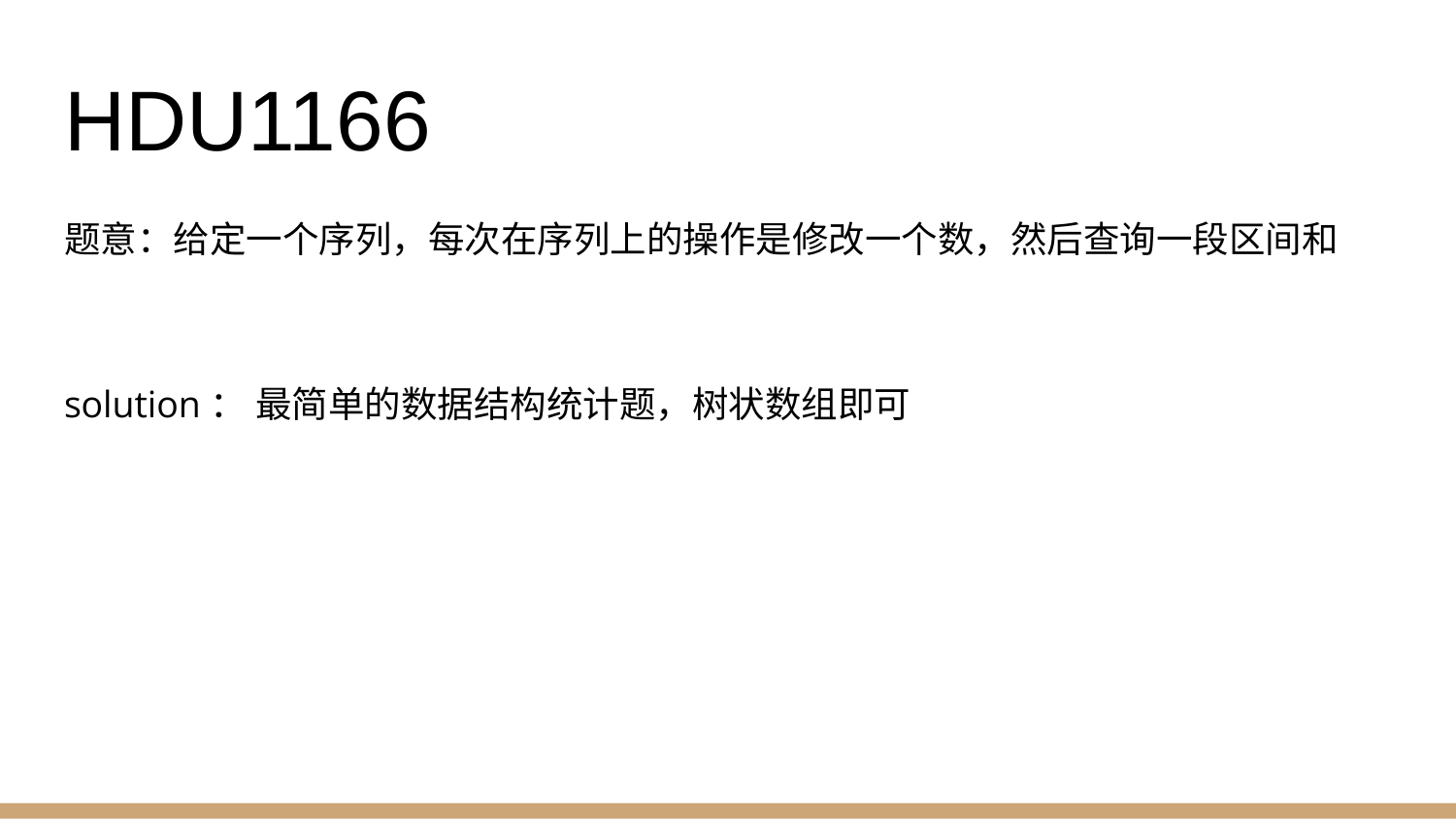

# HDU1166
题意：给定一个序列，每次在序列上的操作是修改一个数，然后查询一段区间和

solution： 最简单的数据结构统计题，树状数组即可